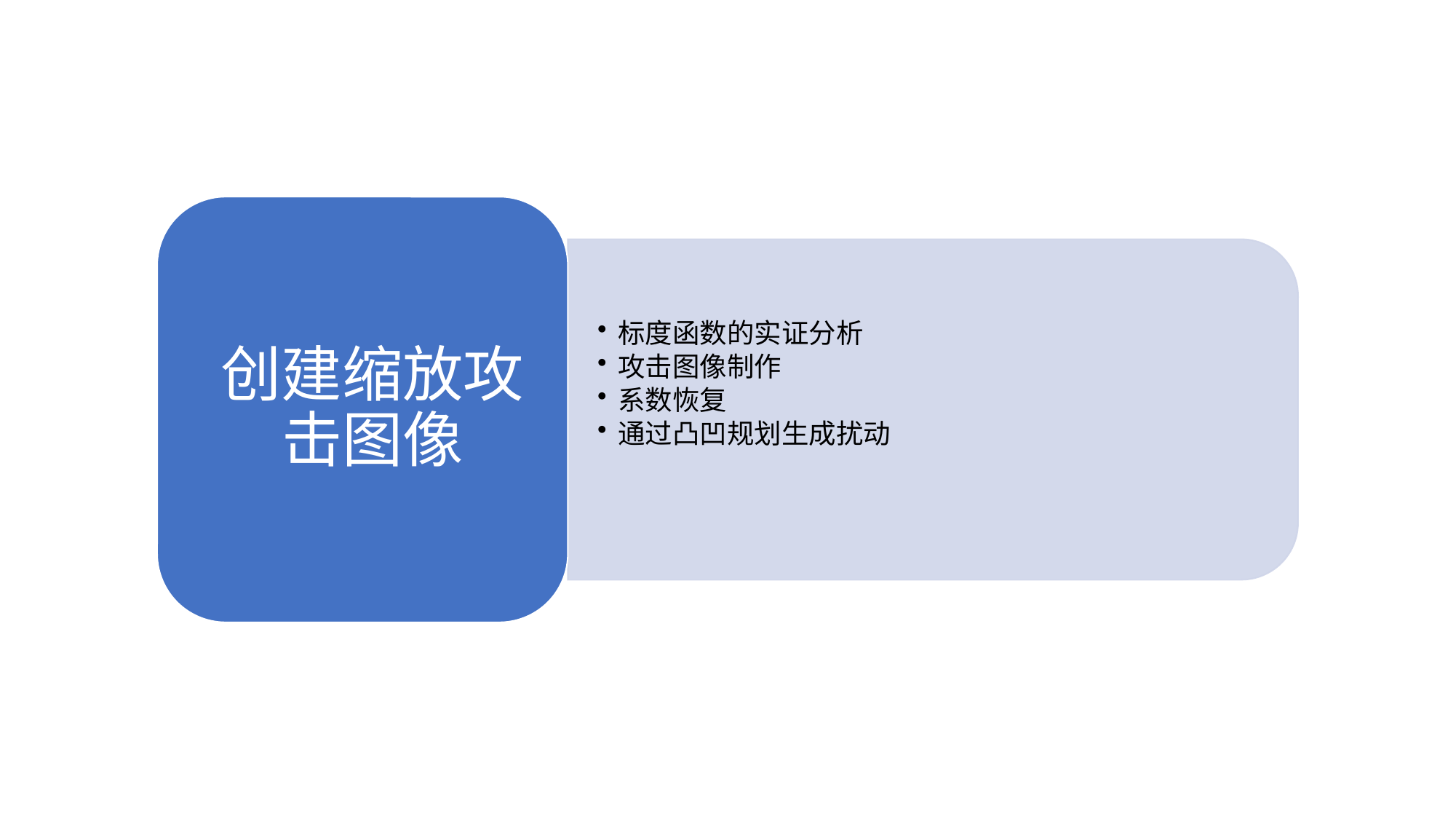

标度函数的实证分析
攻击图像制作
系数恢复
通过凸凹规划生成扰动

创建缩放攻击图像